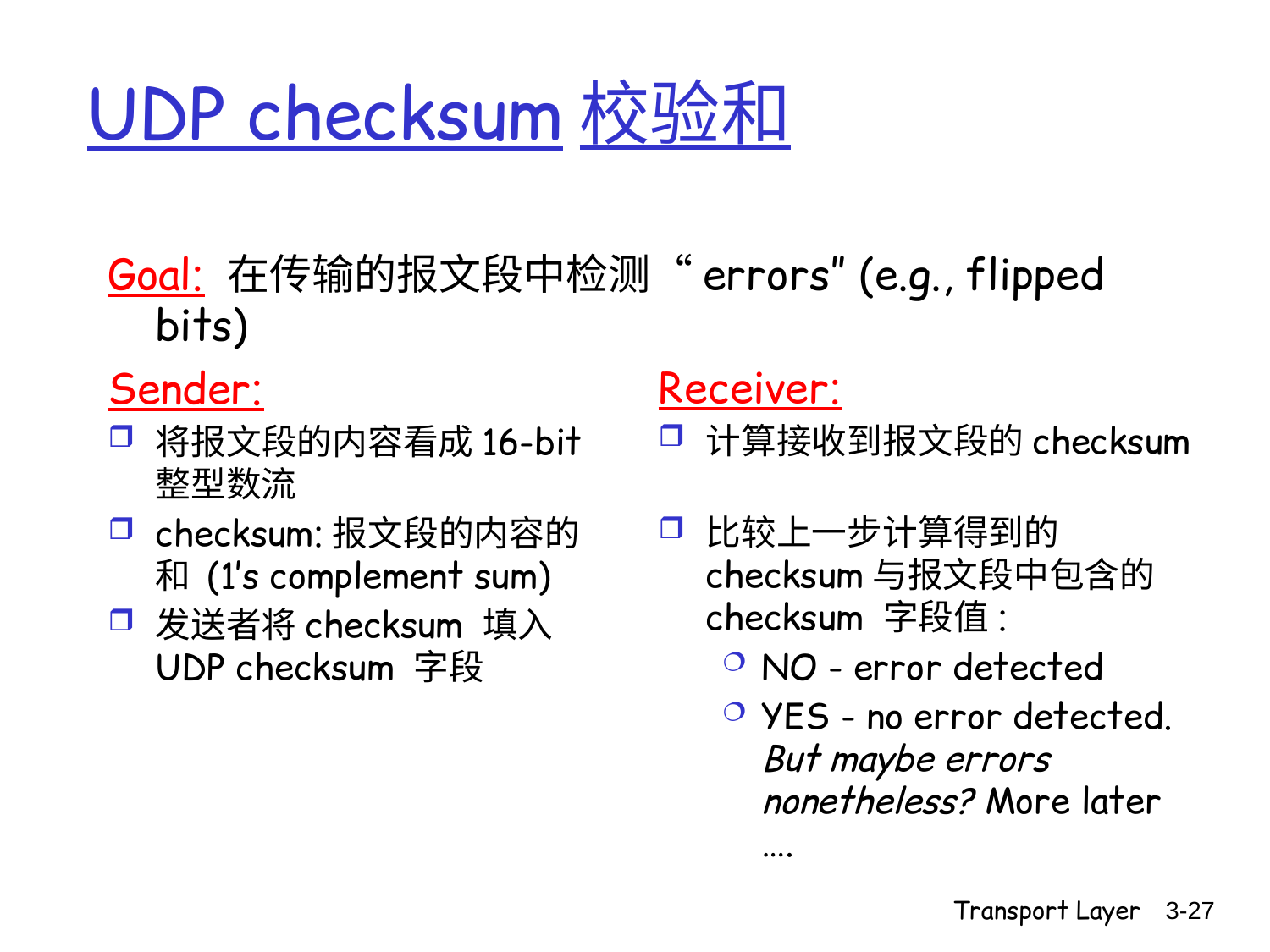

# UDP checksum校验和
Goal: 在传输的报文段中检测“errors” (e.g., flipped bits)

Receiver:
计算接收到报文段的checksum
比较上一步计算得到的checksum与报文段中包含的checksum 字段值:
NO - error detected
YES - no error detected. But maybe errors nonetheless? More later ….

Sender:
将报文段的内容看成16-bit 整型数流
checksum:报文段的内容的和 (1’s complement sum)
发送者将checksum 填入UDP checksum 字段

Transport Layer
3-27